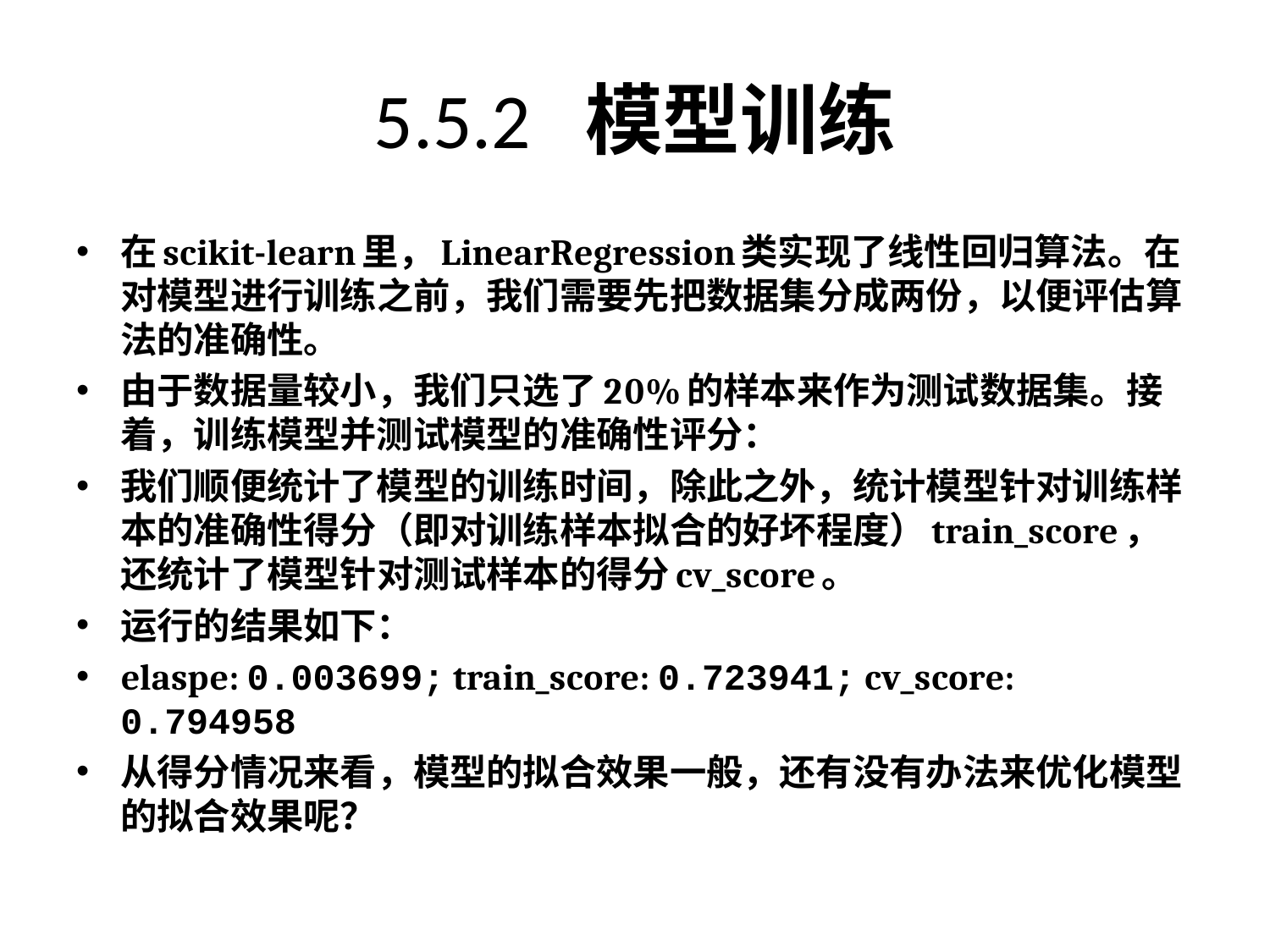

# 5.5.2  模型训练
在scikit-learn里，LinearRegression类实现了线性回归算法。在对模型进行训练之前，我们需要先把数据集分成两份，以便评估算法的准确性。
由于数据量较小，我们只选了20%的样本来作为测试数据集。接着，训练模型并测试模型的准确性评分：
我们顺便统计了模型的训练时间，除此之外，统计模型针对训练样本的准确性得分（即对训练样本拟合的好坏程度）train_score，还统计了模型针对测试样本的得分cv_score。
运行的结果如下：
elaspe: 0.003699; train_score: 0.723941; cv_score: 0.794958
从得分情况来看，模型的拟合效果一般，还有没有办法来优化模型的拟合效果呢？